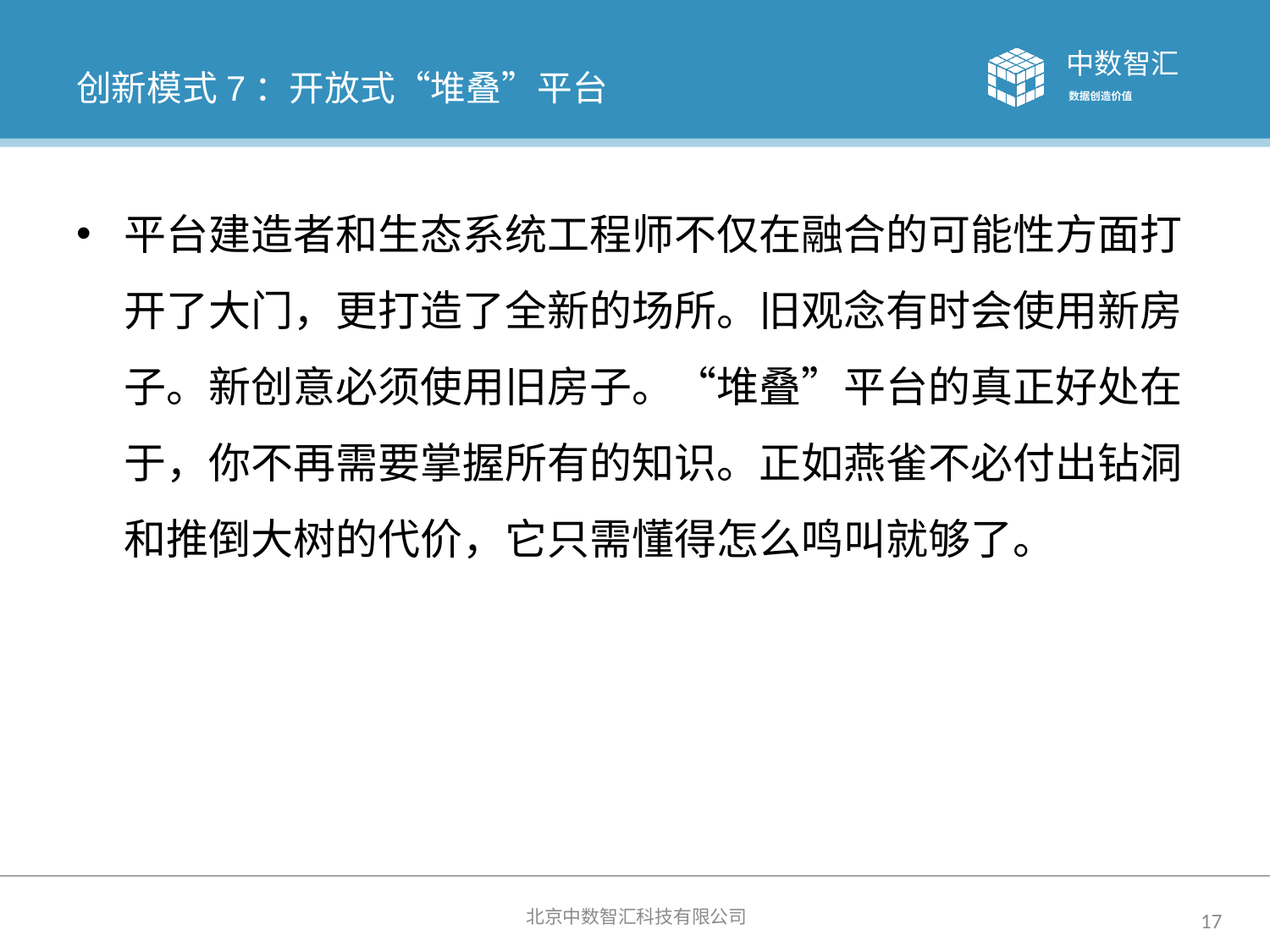

# 创新模式7：开放式“堆叠”平台
平台建造者和生态系统工程师不仅在融合的可能性方面打开了大门，更打造了全新的场所。旧观念有时会使用新房子。新创意必须使用旧房子。“堆叠”平台的真正好处在于，你不再需要掌握所有的知识。正如燕雀不必付出钻洞和推倒大树的代价，它只需懂得怎么鸣叫就够了。
17